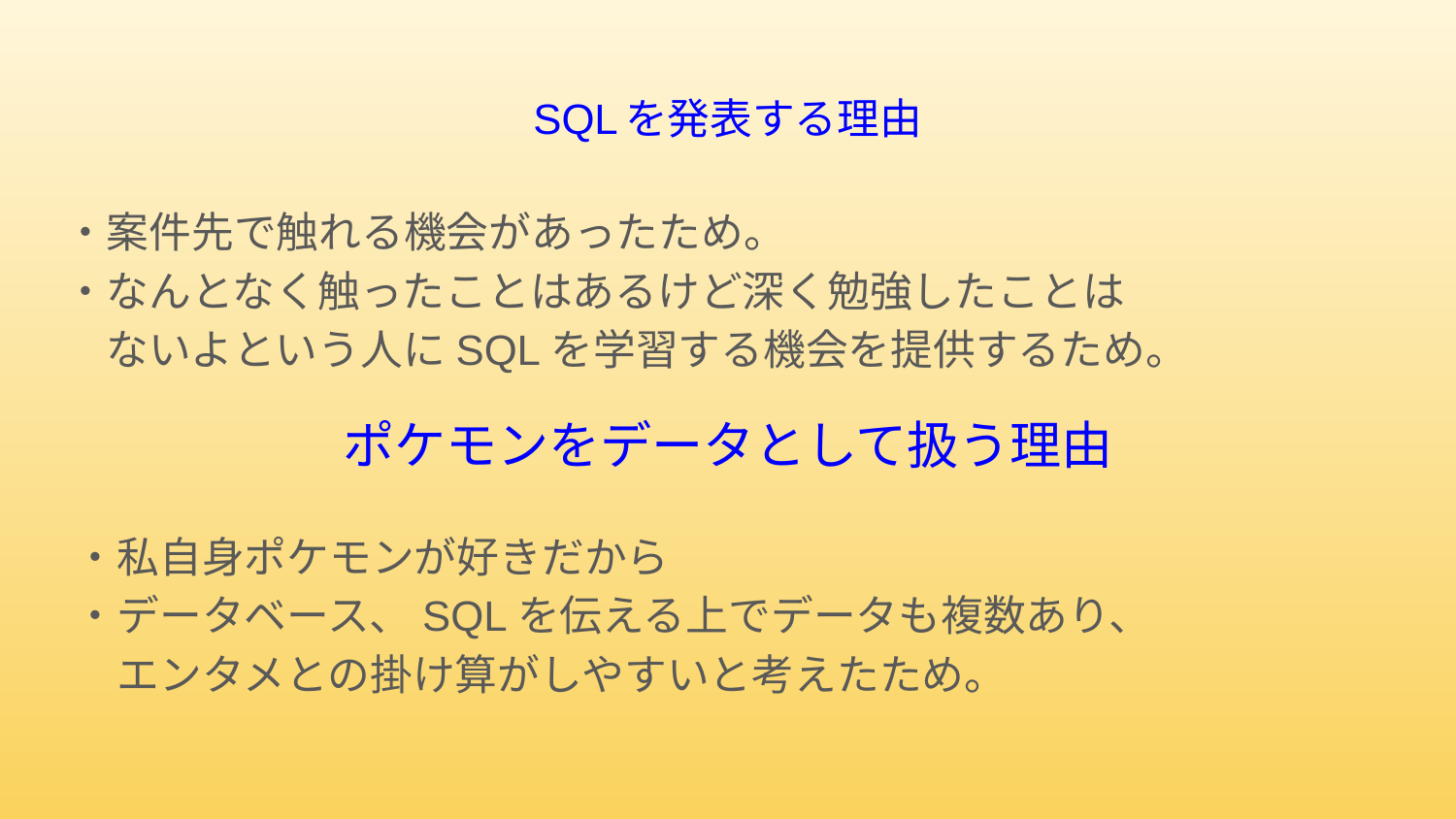

# SQLを発表する理由
・案件先で触れる機会があったため。
・なんとなく触ったことはあるけど深く勉強したことは
　ないよという人にSQLを学習する機会を提供するため。
ポケモンをデータとして扱う理由
・私自身ポケモンが好きだから
・データベース、SQLを伝える上でデータも複数あり、
　エンタメとの掛け算がしやすいと考えたため。